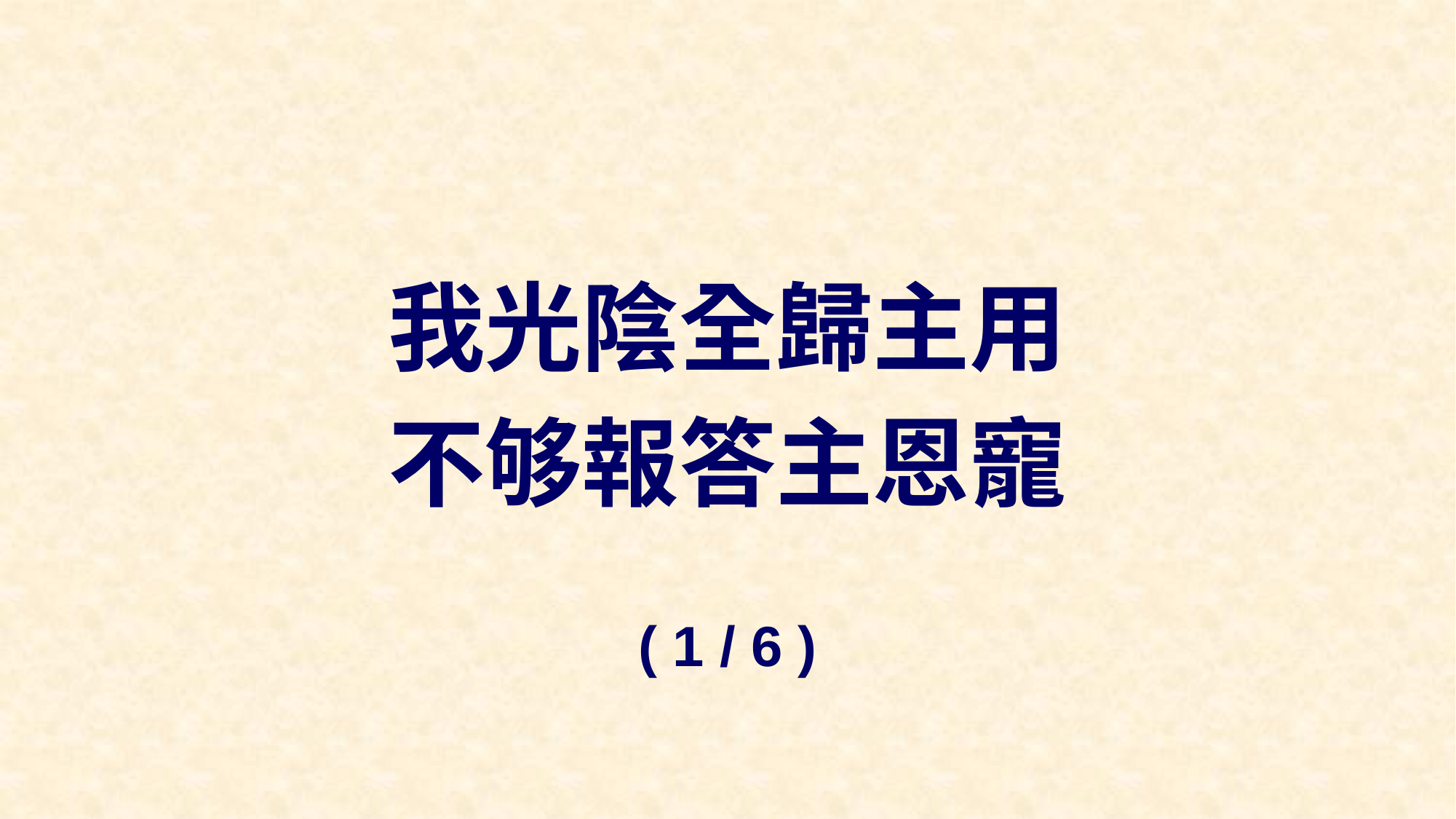

我光陰全歸主用
不够報答主恩寵
( 1 / 6 )